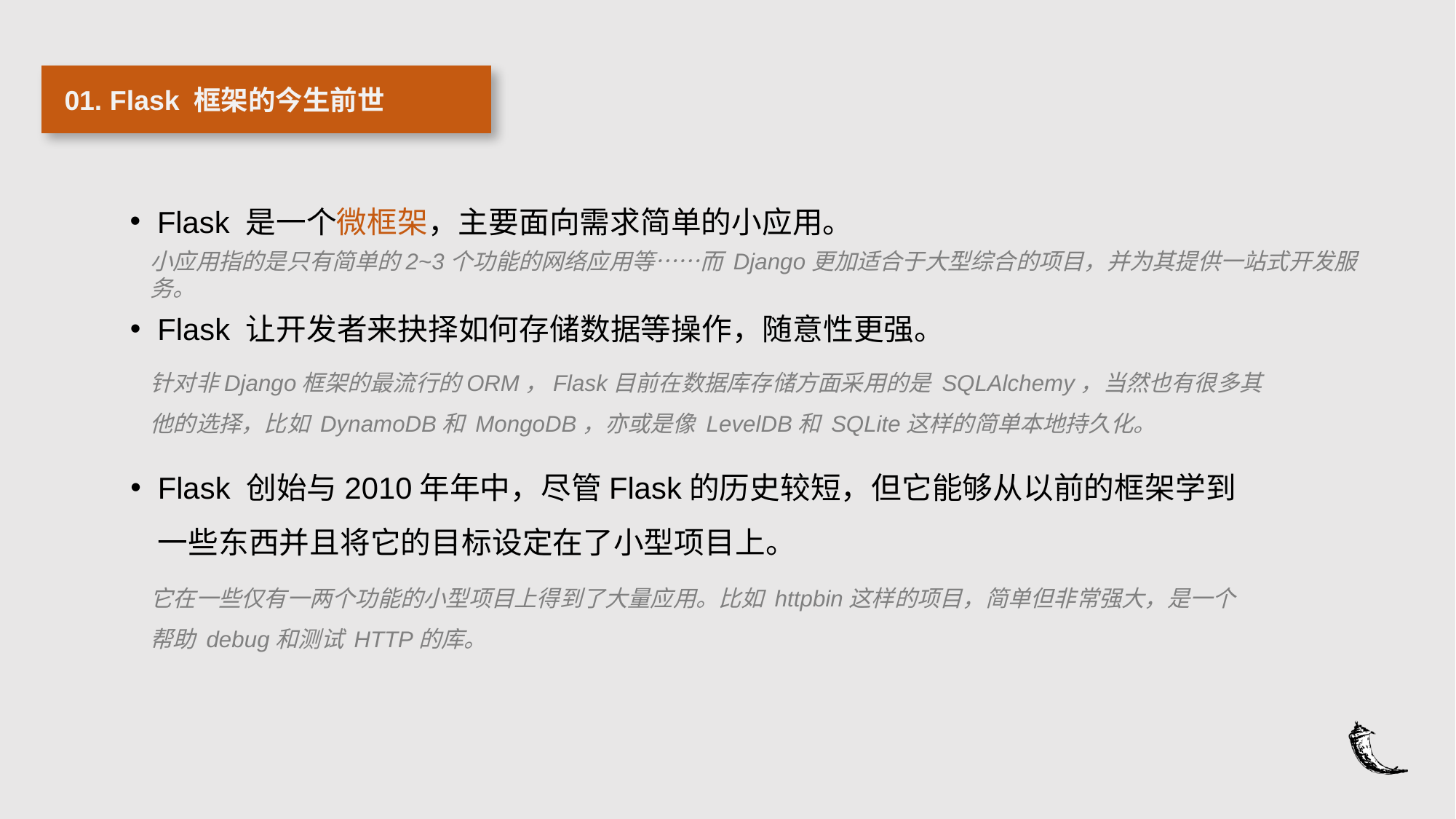

01. Flask 框架的今生前世
Flask 是一个微框架，主要面向需求简单的小应用。
小应用指的是只有简单的2~3个功能的网络应用等……而 Django更加适合于大型综合的项目，并为其提供一站式开发服务。
Flask 让开发者来抉择如何存储数据等操作，随意性更强。
针对非Django框架的最流行的ORM，Flask目前在数据库存储方面采用的是 SQLAlchemy，当然也有很多其他的选择，比如 DynamoDB和 MongoDB，亦或是像 LevelDB和 SQLite这样的简单本地持久化。
Flask 创始与2010年年中，尽管Flask的历史较短，但它能够从以前的框架学到一些东西并且将它的目标设定在了小型项目上。
它在一些仅有一两个功能的小型项目上得到了大量应用。比如 httpbin这样的项目，简单但非常强大，是一个帮助 debug和测试 HTTP的库。